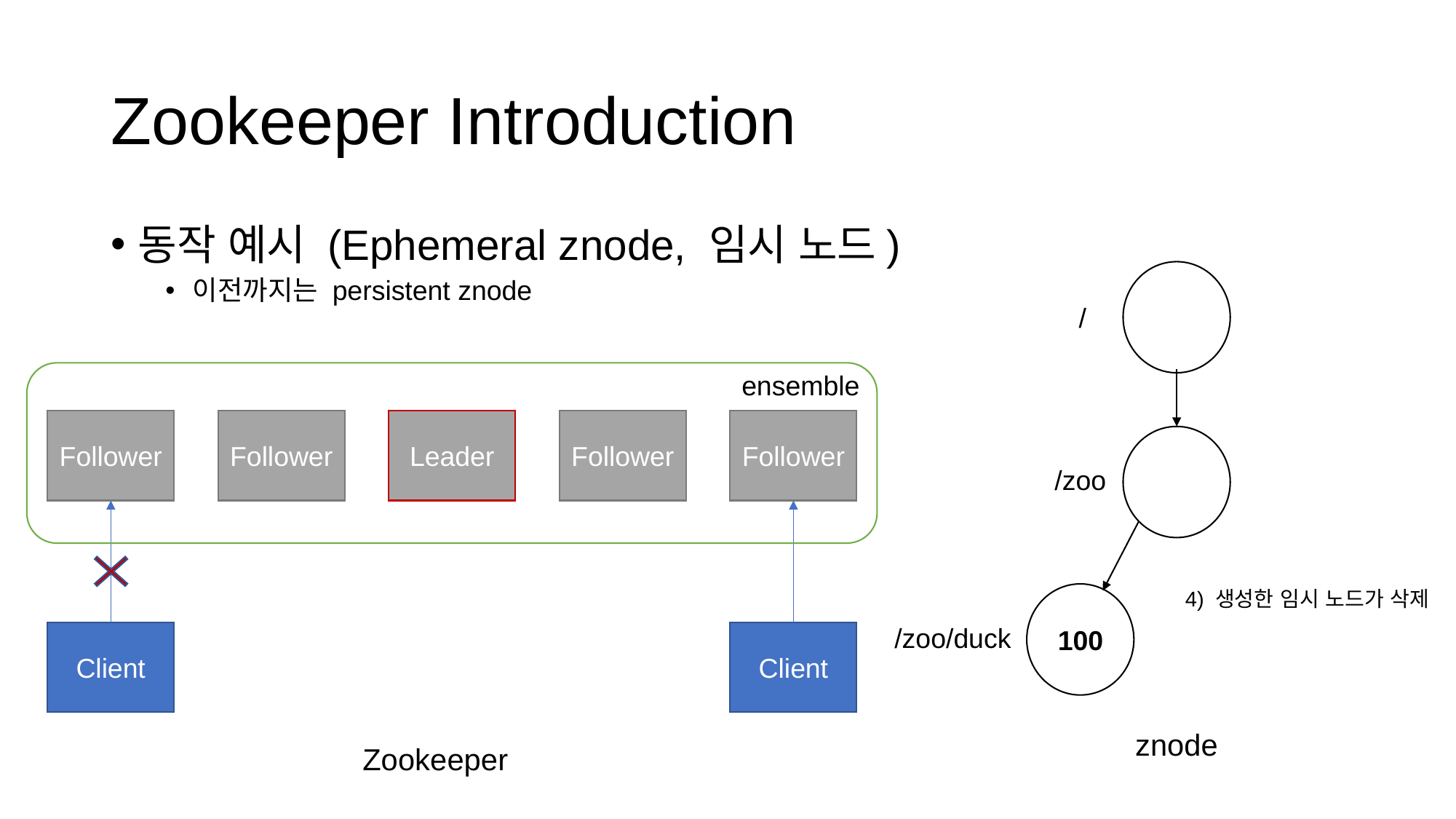

# Zookeeper Introduction
동작 예시 (Ephemeral znode, 임시 노드)
이전까지는 persistent znode

/

ensemble
Follower
Follower
Leader
Follower
Follower

/zoo

4) 생성한 임시 노드가 삭제

/zoo/duck
100
Client
Client
znode
Zookeeper